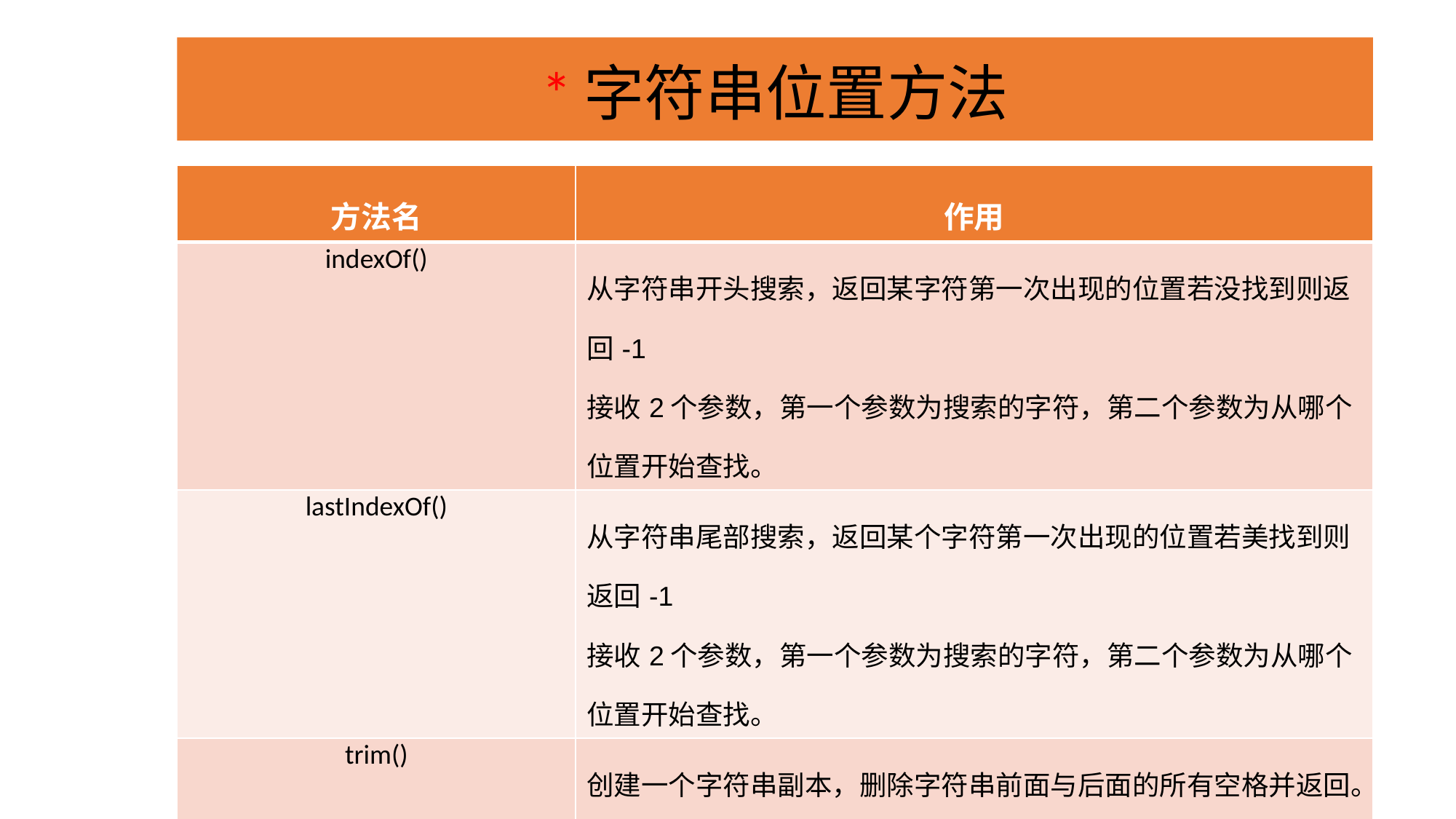

*字符串位置方法
| 方法名 | 作用 |
| --- | --- |
| indexOf() | 从字符串开头搜索，返回某字符第一次出现的位置若没找到则返回-1 接收2个参数，第一个参数为搜索的字符，第二个参数为从哪个位置开始查找。 |
| lastIndexOf() | 从字符串尾部搜索，返回某个字符第一次出现的位置若美找到则返回-1 接收2个参数，第一个参数为搜索的字符，第二个参数为从哪个位置开始查找。 |
| trim() | 创建一个字符串副本，删除字符串前面与后面的所有空格并返回。 有兼容性问题支持：IE9+\Safari5+\Opera10.5+\chrome\firefox3.5+ |